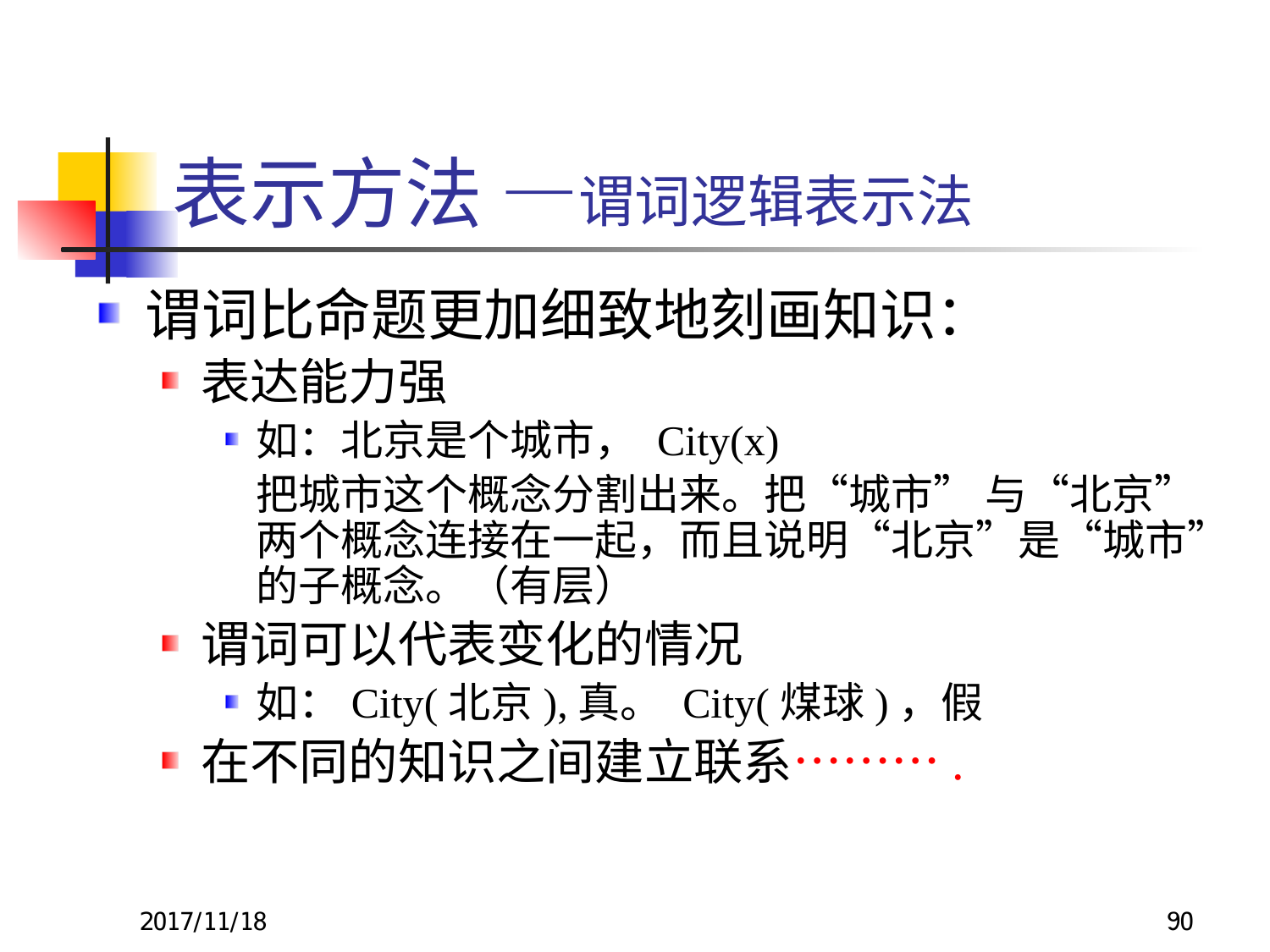

# 表示方法 —谓词逻辑表示法
谓词比命题更加细致地刻画知识：
表达能力强
如：北京是个城市， City(x)
	把城市这个概念分割出来。把“城市” 与“北京”两个概念连接在一起，而且说明“北京”是“城市”的子概念。（有层）
谓词可以代表变化的情况
如：City(北京),真。 City(煤球)，假
在不同的知识之间建立联系……….
2017/11/18
90